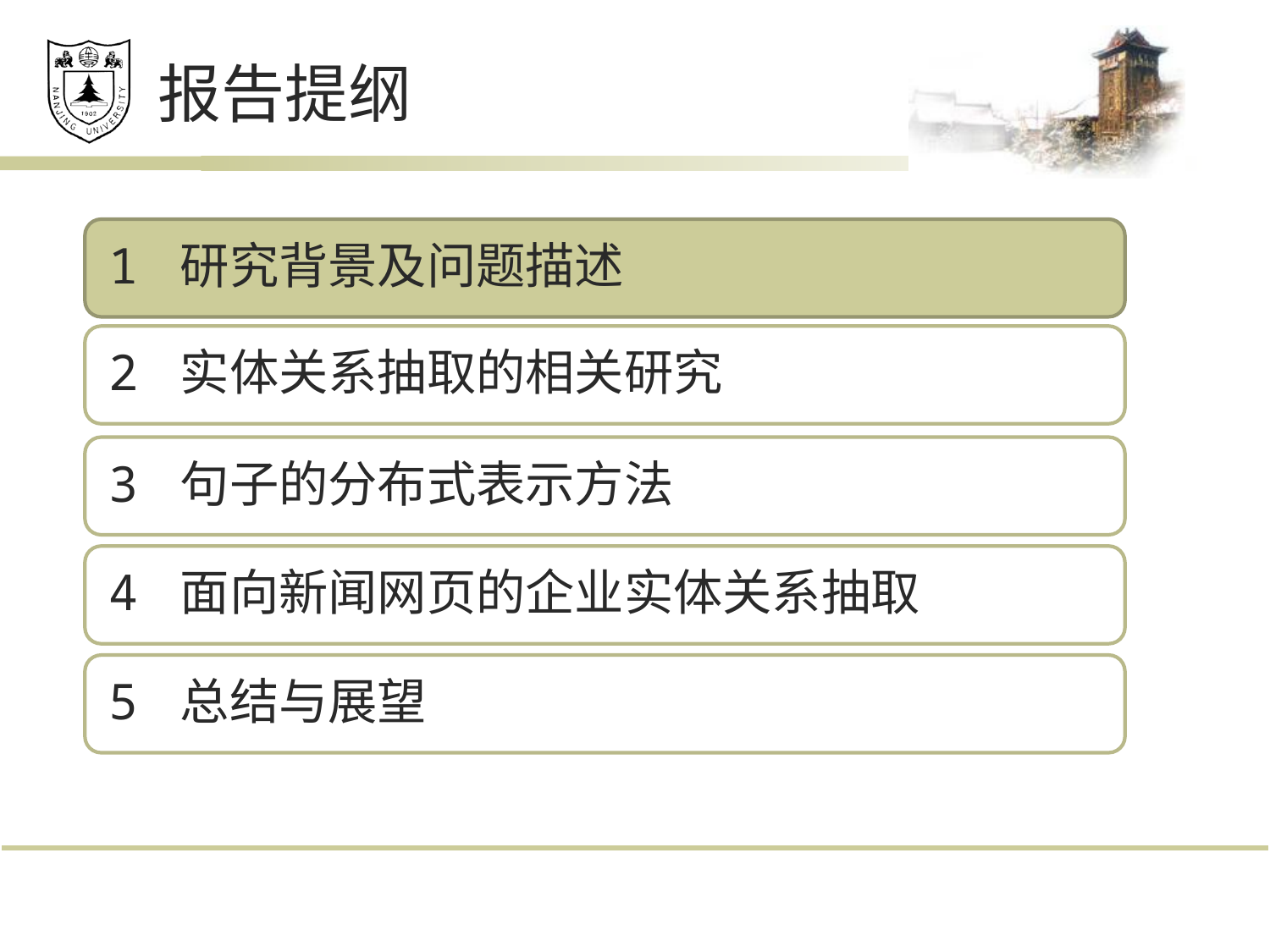

# 报告提纲
1 研究背景及问题描述
2 实体关系抽取的相关研究
3 句子的分布式表示方法
4 面向新闻网页的企业实体关系抽取
5 总结与展望